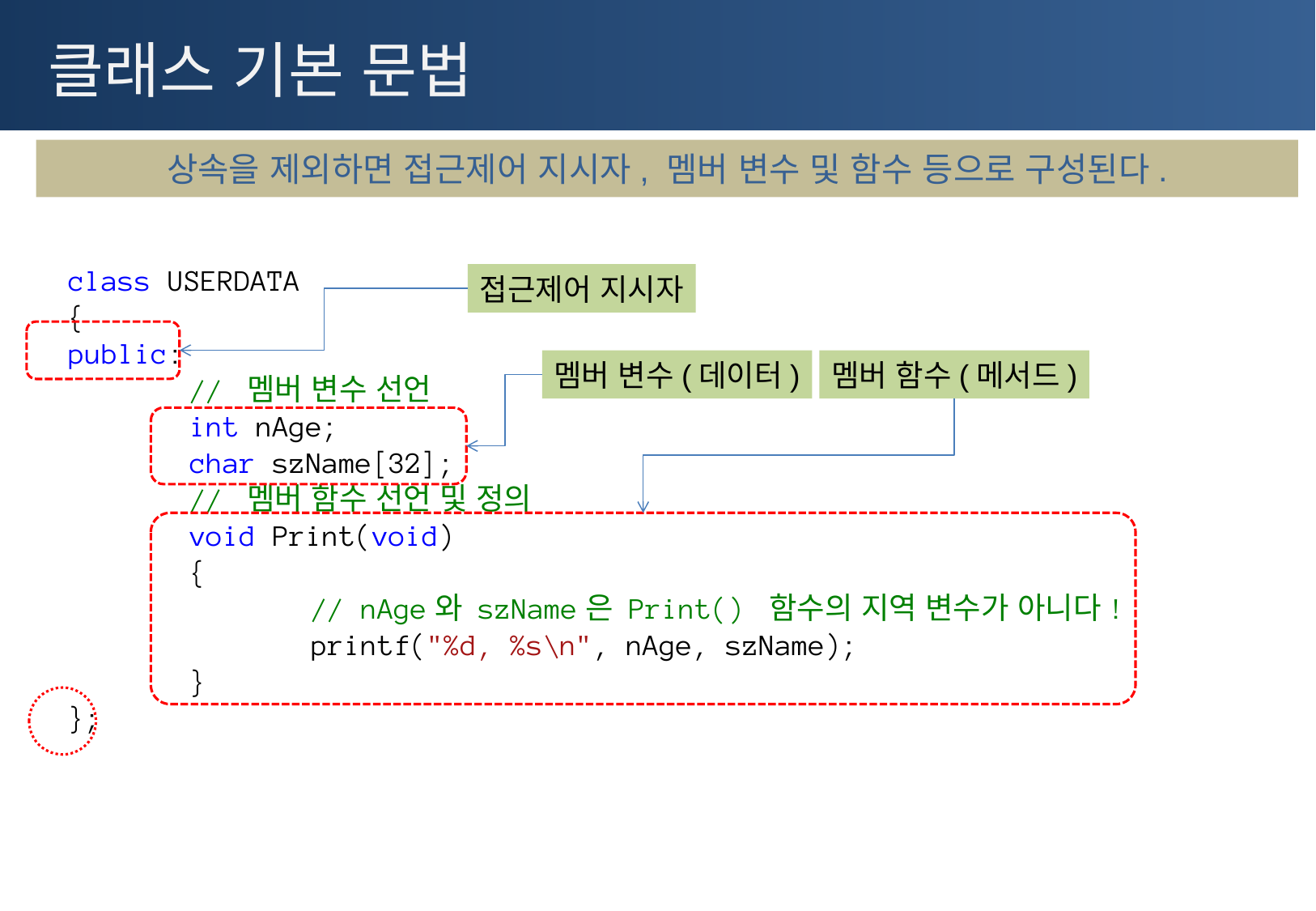

# 클래스 기본 문법
상속을 제외하면 접근제어 지시자, 멤버 변수 및 함수 등으로 구성된다.
class USERDATA
{
public:
	// 멤버 변수 선언
	int nAge;
	char szName[32];
	// 멤버 함수 선언 및 정의
	void Print(void)
	{
		// nAge와 szName은 Print() 함수의 지역 변수가 아니다!
		printf("%d, %s\n", nAge, szName);
	}
};
접근제어 지시자

멤버 변수(데이터)
멤버 함수(메서드)